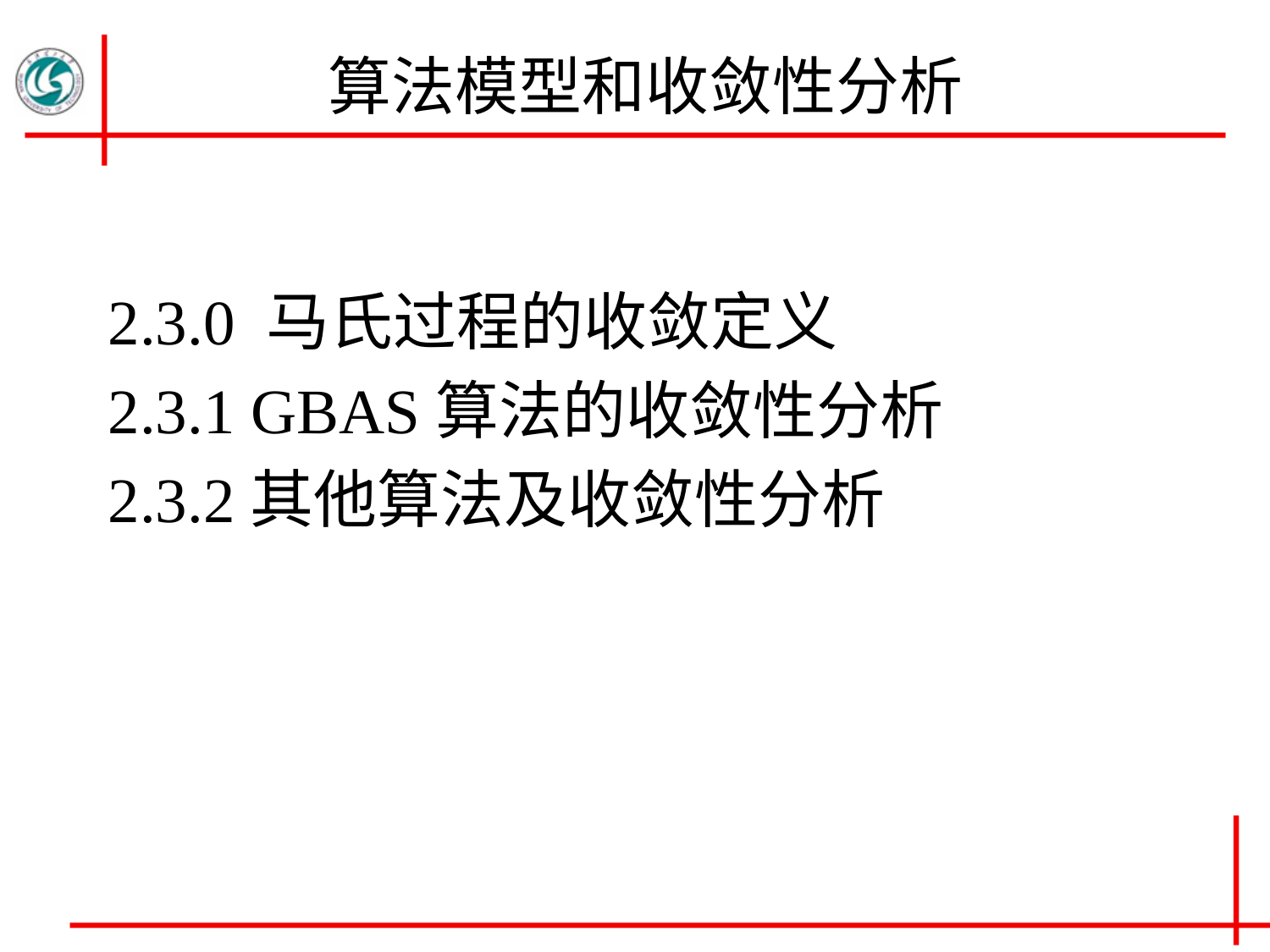

# 算法模型和收敛性分析
2.3.0 马氏过程的收敛定义
2.3.1 GBAS算法的收敛性分析
2.3.2其他算法及收敛性分析
162